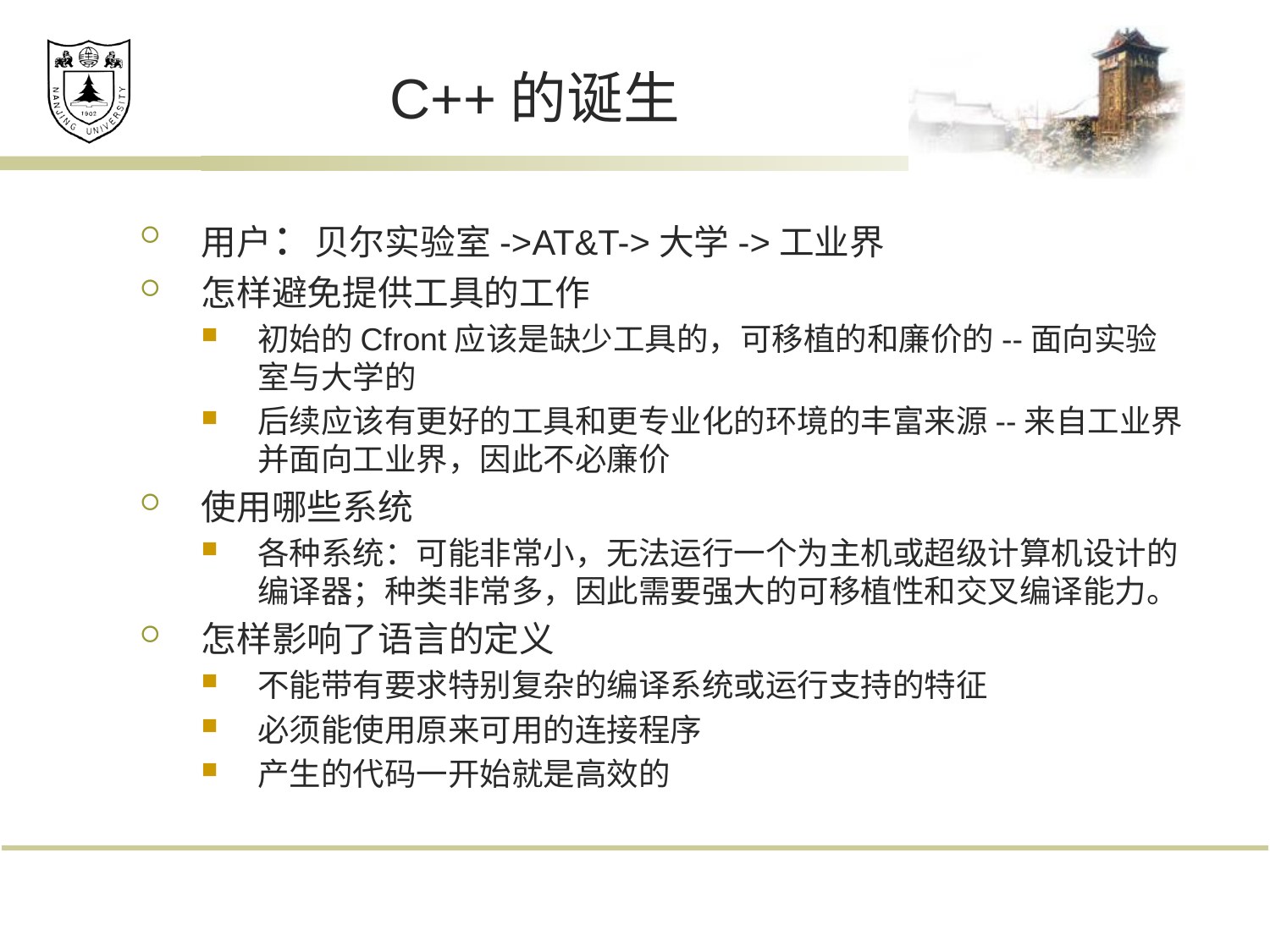

# C++的诞生
用户：贝尔实验室->AT&T->大学->工业界
怎样避免提供工具的工作
初始的Cfront应该是缺少工具的，可移植的和廉价的--面向实验室与大学的
后续应该有更好的工具和更专业化的环境的丰富来源--来自工业界并面向工业界，因此不必廉价
使用哪些系统
各种系统：可能非常小，无法运行一个为主机或超级计算机设计的编译器；种类非常多，因此需要强大的可移植性和交叉编译能力。
怎样影响了语言的定义
不能带有要求特别复杂的编译系统或运行支持的特征
必须能使用原来可用的连接程序
产生的代码一开始就是高效的

11